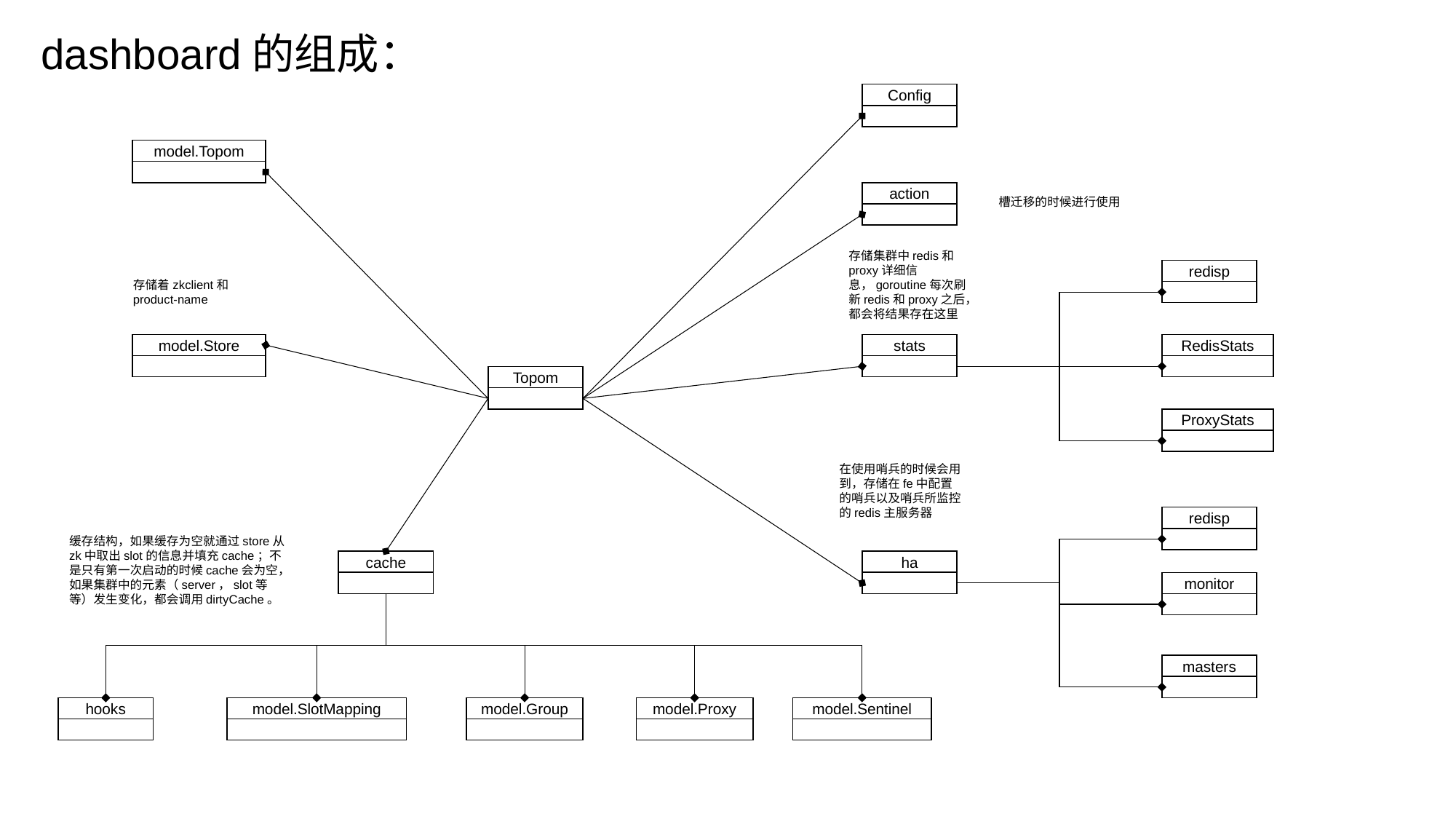

dashboard的组成：
Config

model.Topom

action

槽迁移的时候进行使用
存储集群中redis和proxy详细信息，goroutine每次刷新redis和proxy之后，都会将结果存在这里
redisp

存储着zkclient和product-name
model.Store

stats

RedisStats

Topom

ProxyStats

在使用哨兵的时候会用到，存储在fe中配置的哨兵以及哨兵所监控的redis主服务器
redisp

缓存结构，如果缓存为空就通过store从zk中取出slot的信息并填充cache；不是只有第一次启动的时候cache会为空，如果集群中的元素（server，slot等等）发生变化，都会调用dirtyCache。
cache

ha

monitor

masters

hooks

model.SlotMapping

model.Group

model.Proxy

model.Sentinel